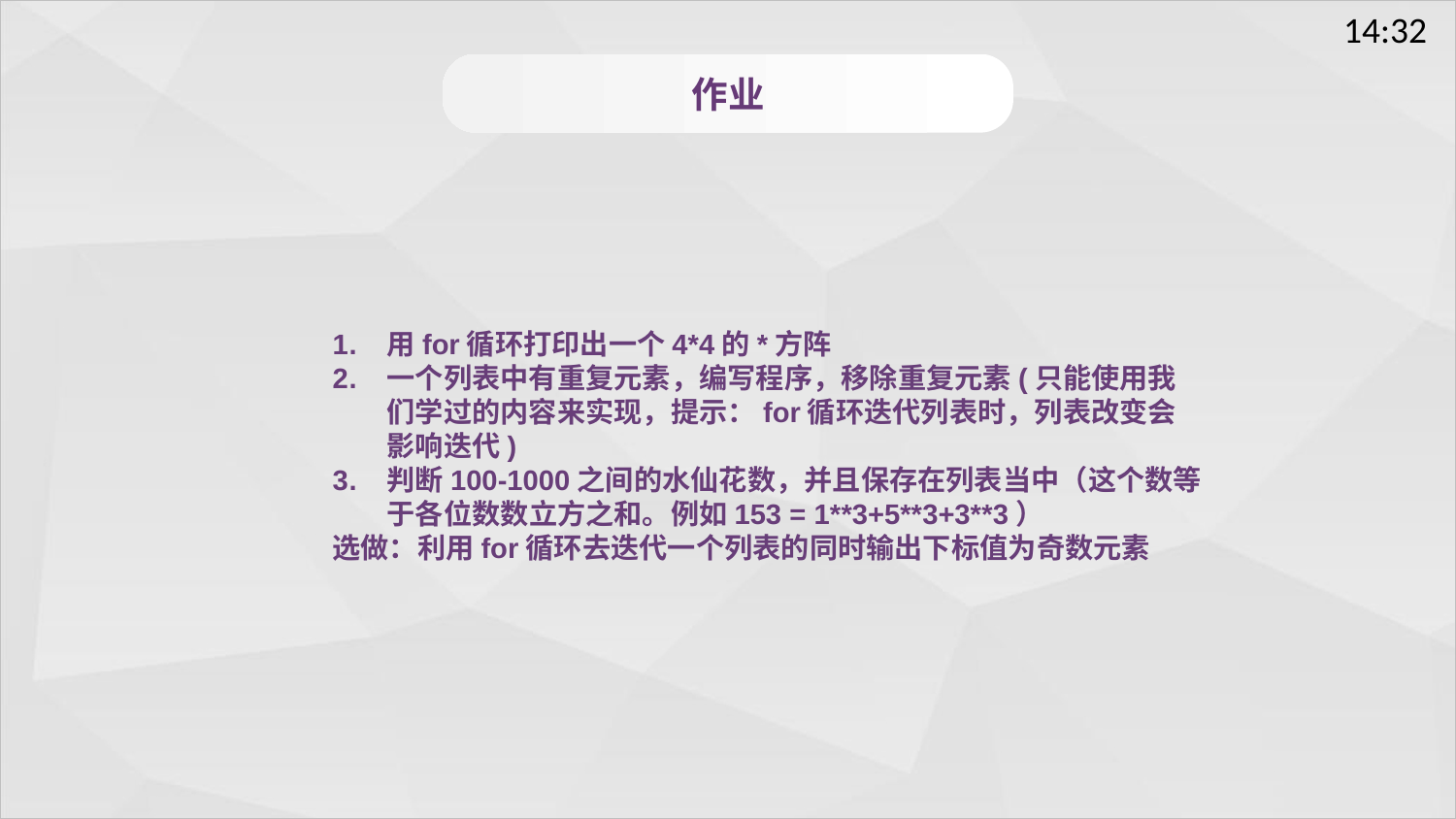

作业
用for循环打印出一个4*4的*方阵
一个列表中有重复元素，编写程序，移除重复元素(只能使用我们学过的内容来实现，提示：for循环迭代列表时，列表改变会影响迭代)
判断100-1000之间的水仙花数，并且保存在列表当中（这个数等于各位数数立方之和。例如153 = 1**3+5**3+3**3）
选做：利用for循环去迭代一个列表的同时输出下标值为奇数元素